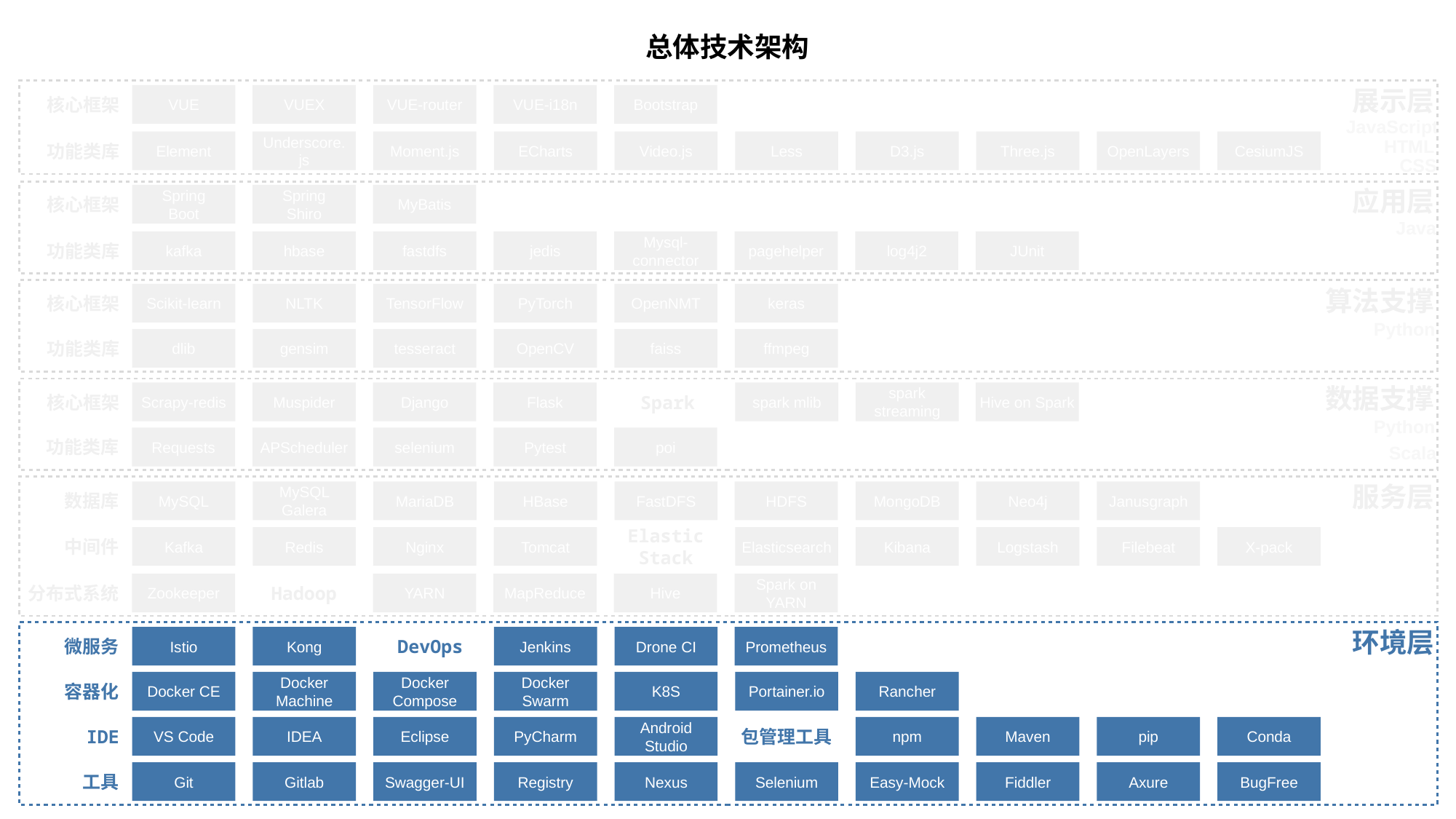

总体技术架构

展示层
VUE
VUEX
VUE-router
VUE-i18n
Bootstrap
核心框架
JavaScript
HTML
Element
Underscore.
js
Moment.js
ECharts
Video.js
Less
D3.js
Three.js
OpenLayers
CesiumJS
功能类库
CSS
应用层

Spring
Boot
Spring
Shiro
MyBatis
核心框架
Java
kafka
hbase
fastdfs
jedis
Mysql-connector
pagehelper
log4j2
JUnit
功能类库

算法支撑
Scikit-learn
NLTK
TensorFlow
PyTorch
OpenNMT
keras
核心框架
Python
dlib
gensim
tesseract
OpenCV
faiss
ffmpeg
功能类库
数据支撑

Scrapy-redis
Muspider
Django
Flask
spark mlib
spark streaming
Hive on Spark
核心框架
Spark
Python
Requests
APScheduler
selenium
Pytest
poi
功能类库
Scala
服务层

MySQL
MySQL Galera
MariaDB
HBase
FastDFS
HDFS
MongoDB
Neo4j
Janusgraph
数据库
Elastic Stack
Kafka
Redis
Nginx
Tomcat
Elasticsearch
Kibana
Logstash
Filebeat
X-pack
中间件
Zookeeper
YARN
MapReduce
Hive
Spark on YARN
分布式系统
Hadoop

环境层
Istio
Kong
Jenkins
Drone CI
Prometheus
微服务
 DevOps
Docker CE
Docker Machine
Docker Compose
Docker Swarm
K8S
Portainer.io
Rancher
容器化
VS Code
IDEA
Eclipse
PyCharm
Android Studio
npm
Maven
pip
Conda
IDE
包管理工具
Git
Gitlab
Swagger-UI
Registry
Nexus
Selenium
Easy-Mock
Fiddler
Axure
BugFree
工具